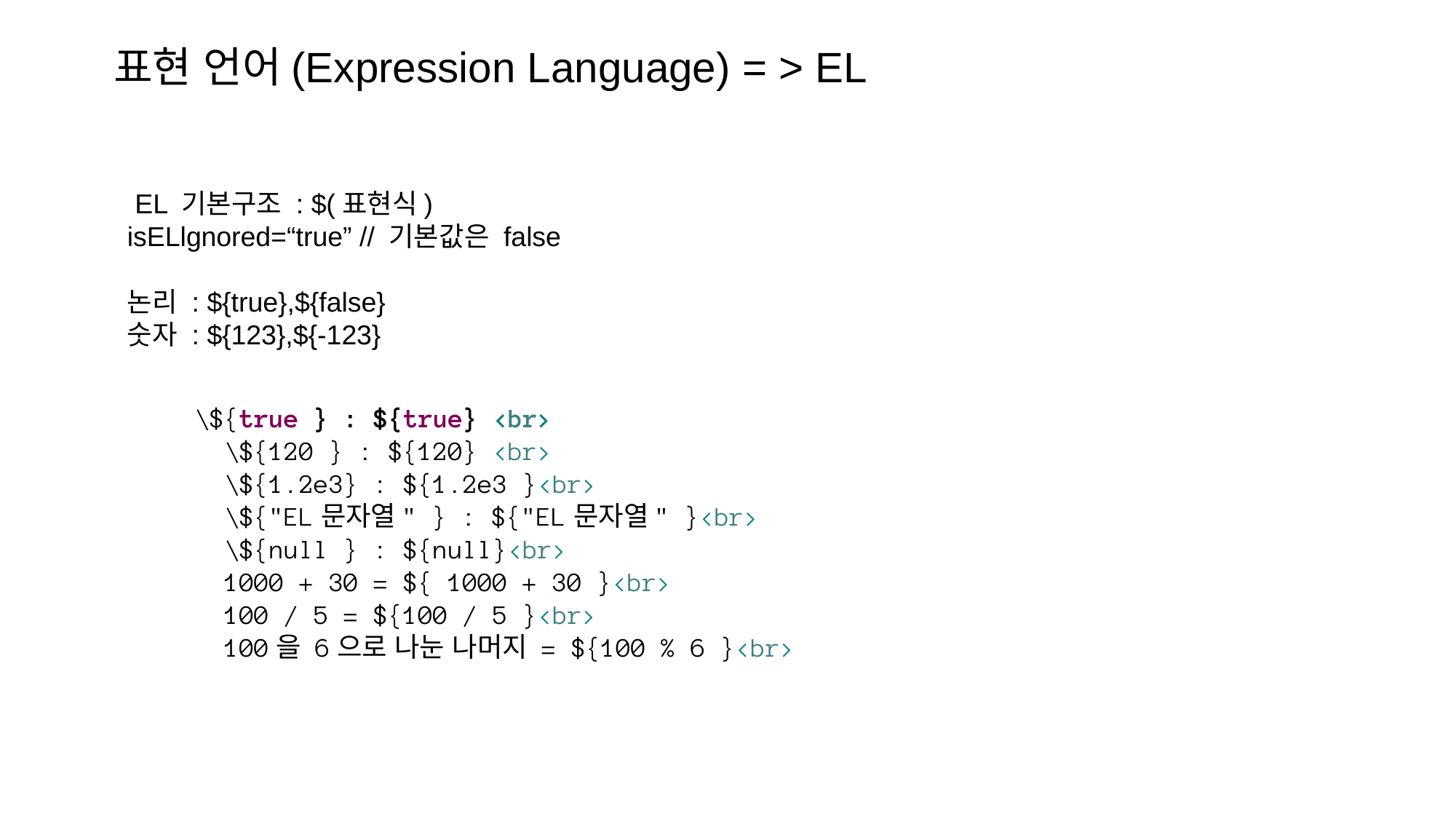

표현 언어(Expression Language) = > EL
 EL 기본구조 : $(표현식)
isELlgnored=“true” // 기본값은 false

논리 : ${true},${false}
숫자 : ${123},${-123}
 \${true } : ${true} <br>
   \${120 } : ${120} <br>
   \${1.2e3} : ${1.2e3 }<br>
   \${"EL문자열" } : ${"EL문자열" }<br>
   \${null } : ${null}<br>
   1000 + 30 = ${ 1000 + 30 }<br>
   100 / 5 = ${100 / 5 }<br>
   100을 6으로 나눈 나머지 = ${100 % 6 }<br>